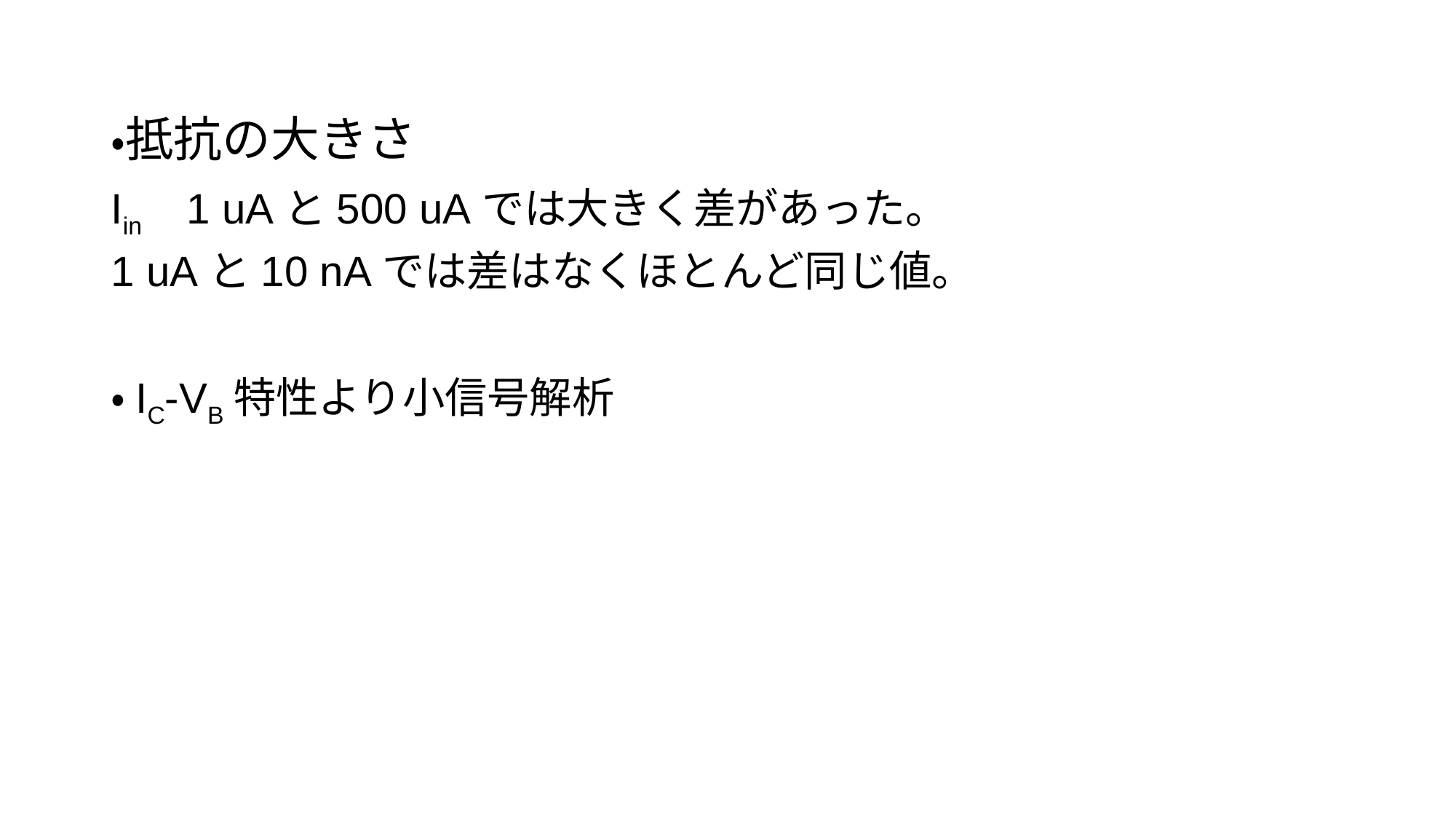

・抵抗の大きさ
Iin　1 uAと500 uAでは大きく差があった。
1 uAと10 nAでは差はなくほとんど同じ値。

・IC-VB特性より小信号解析